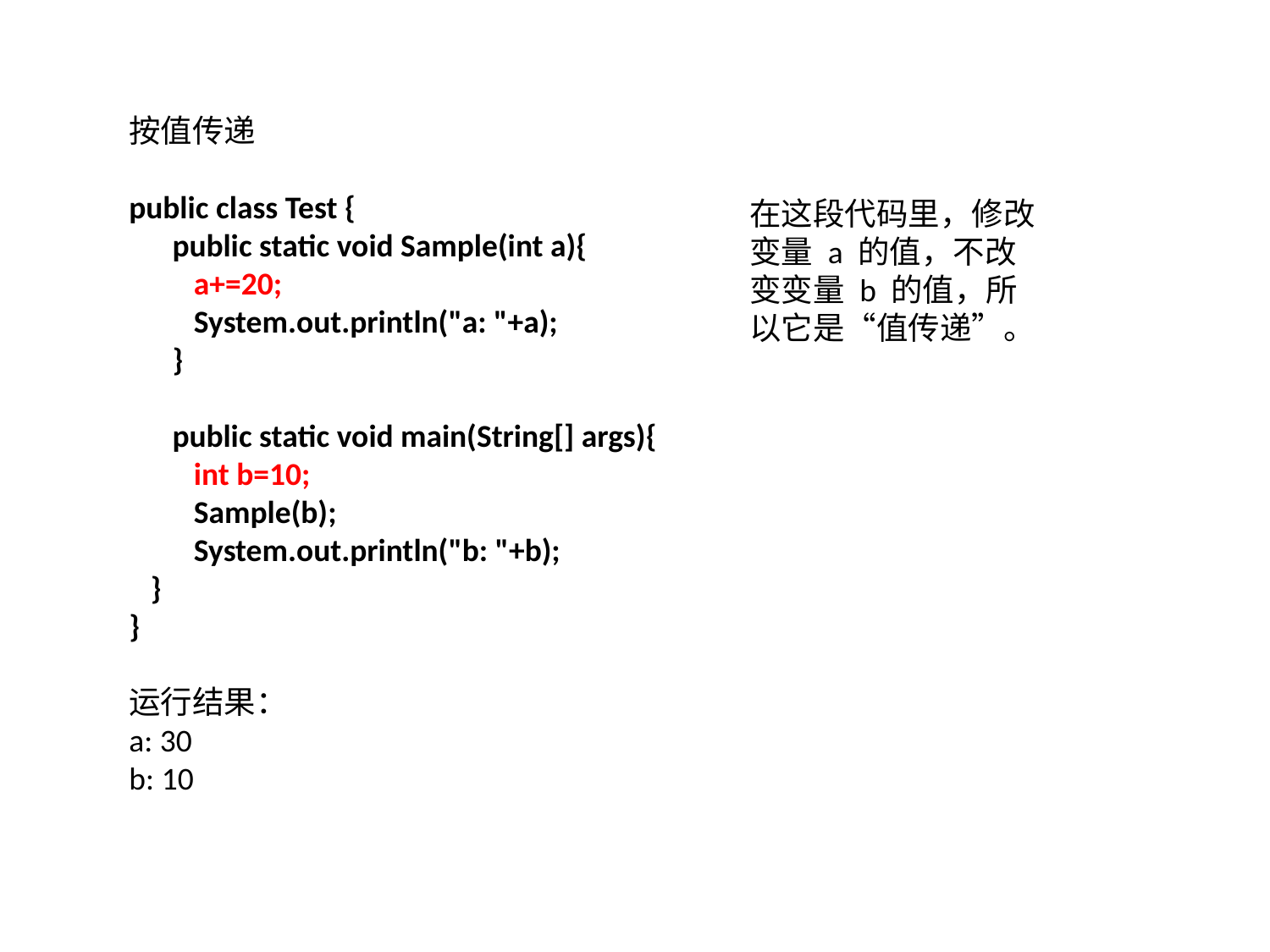

按值传递

public class Test {
      public static void Sample(int a){
         a+=20;
         System.out.println("a: "+a);
      }

      public static void main(String[] args){
         int b=10;
         Sample(b);
         System.out.println("b: "+b);
   }
}

运行结果：
a: 30
b: 10
在这段代码里，修改变量 a 的值，不改变变量 b 的值，所以它是“值传递”。